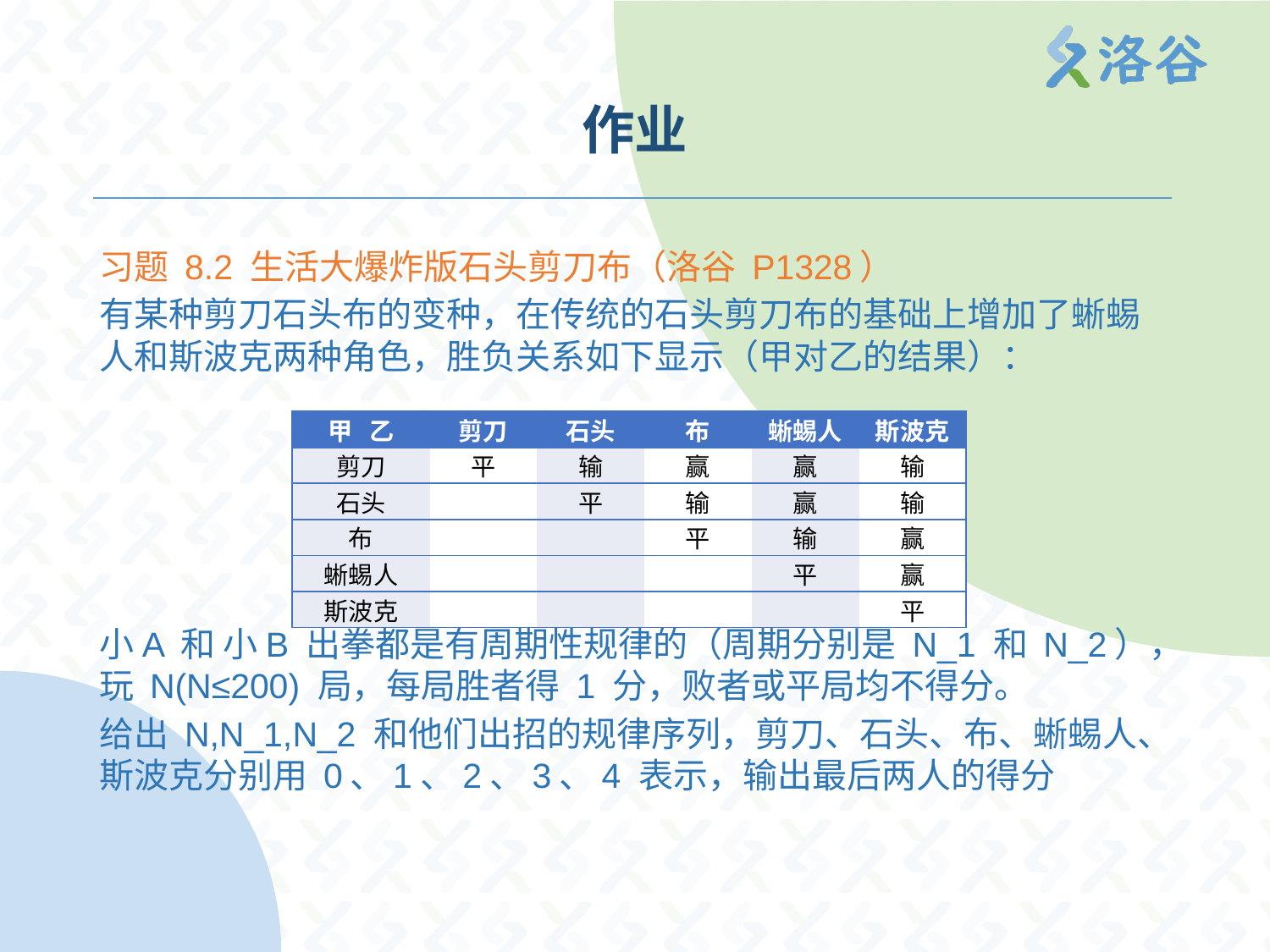

# 作业
习题 8.2 生活大爆炸版石头剪刀布（洛谷 P1328）
有某种剪刀石头布的变种，在传统的石头剪刀布的基础上增加了蜥蜴人和斯波克两种角色，胜负关系如下显示（甲对乙的结果）：

小A 和 小B 出拳都是有周期性规律的（周期分别是 N_1 和 N_2），玩 N(N≤200) 局，每局胜者得 1 分，败者或平局均不得分。
给出 N,N_1,N_2 和他们出招的规律序列，剪刀、石头、布、蜥蜴人、斯波克分别用 0、1、2、3、4 表示，输出最后两人的得分
| 甲 乙 | 剪刀 | 石头 | 布 | 蜥蜴人 | 斯波克 |
| --- | --- | --- | --- | --- | --- |
| 剪刀 | 平 | 输 | 赢 | 赢 | 输 |
| 石头 |  | 平 | 输 | 赢 | 输 |
| 布 |  |  | 平 | 输 | 赢 |
| 蜥蜴人 |  |  |  | 平 | 赢 |
| 斯波克 |  |  |  |  | 平 |